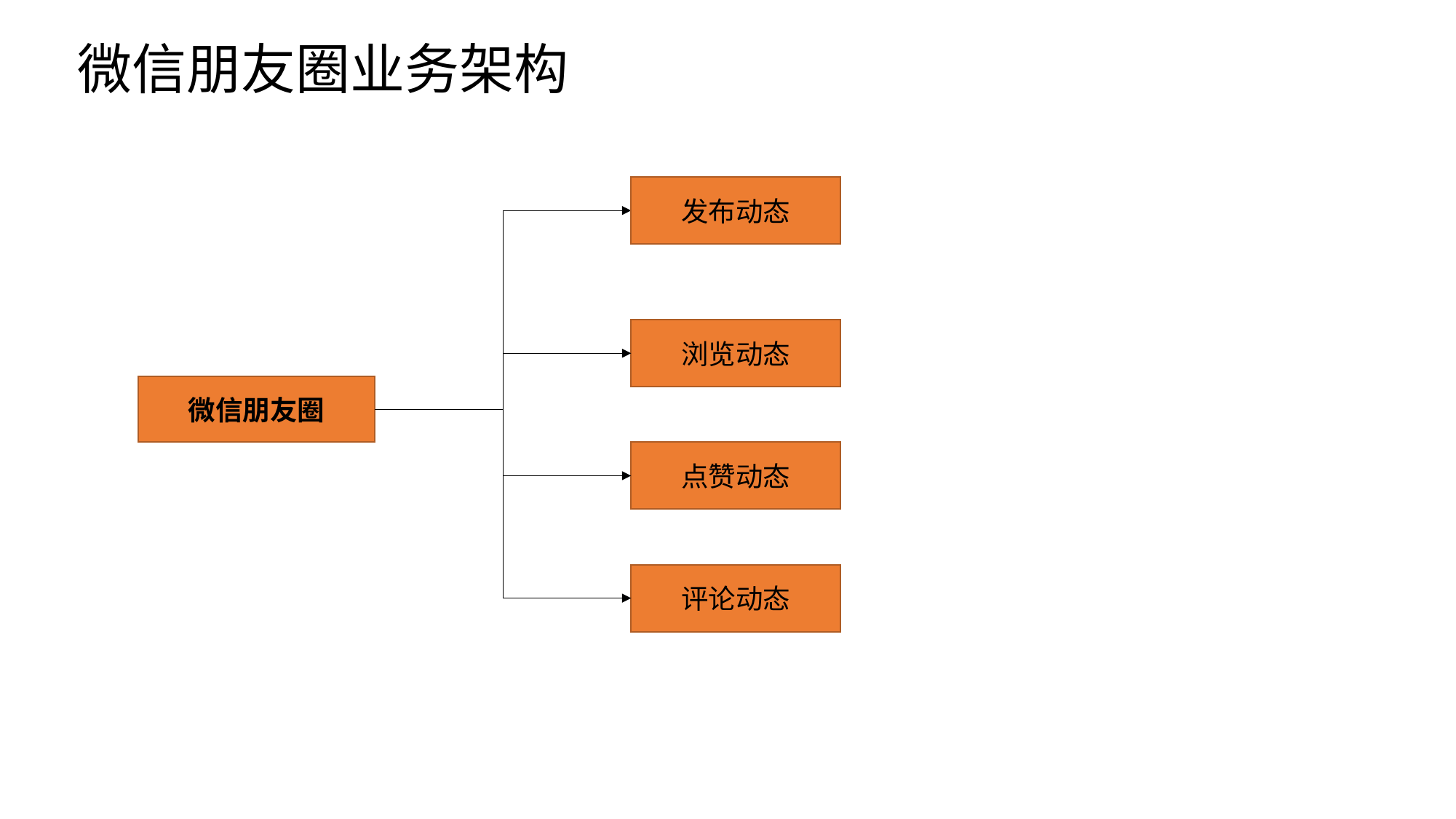

# 微信朋友圈业务架构
发布动态
浏览动态
微信朋友圈
点赞动态
评论动态